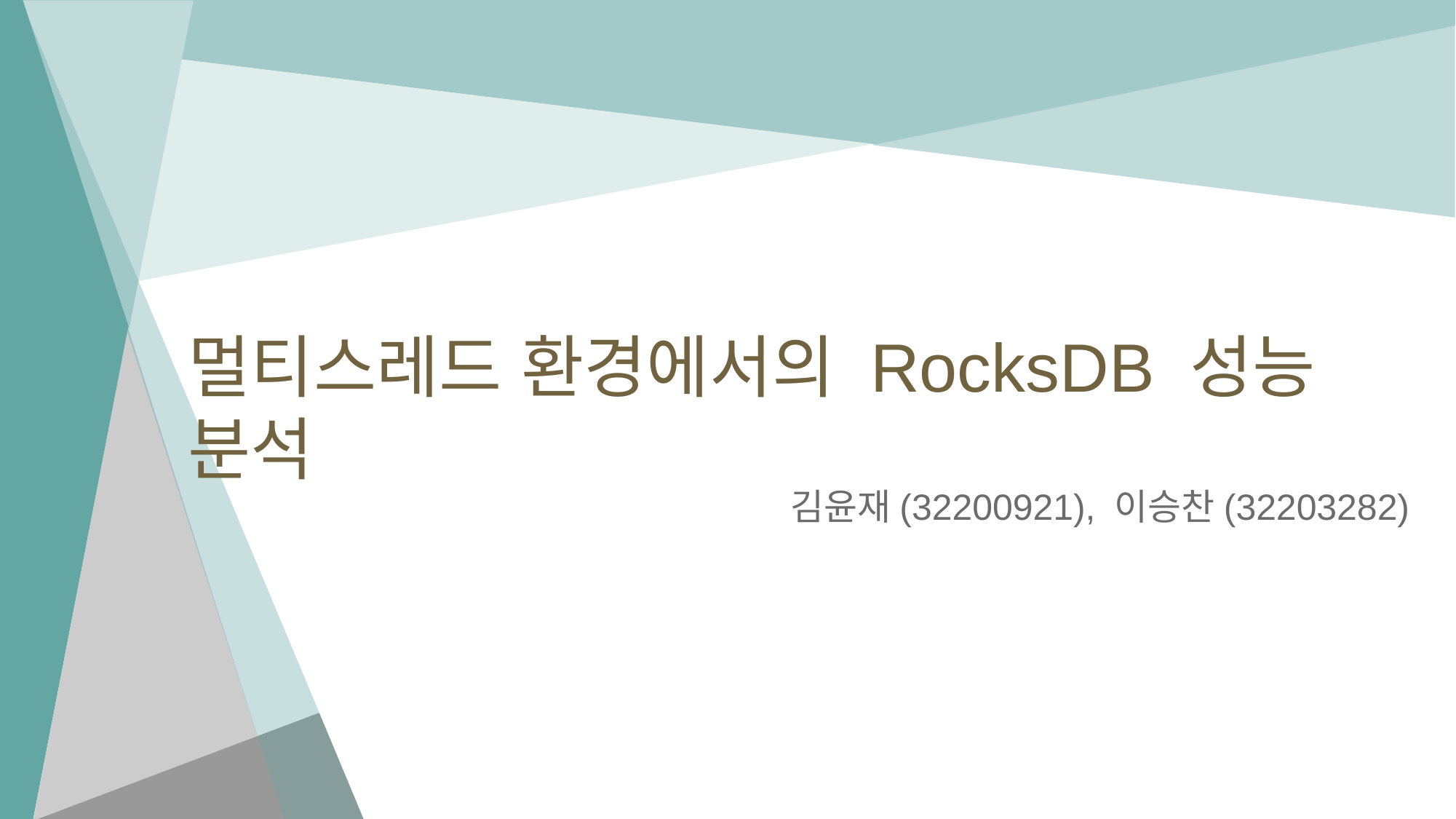

# 멀티스레드 환경에서의 RocksDB 성능 분석
김윤재(32200921), 이승찬(32203282)